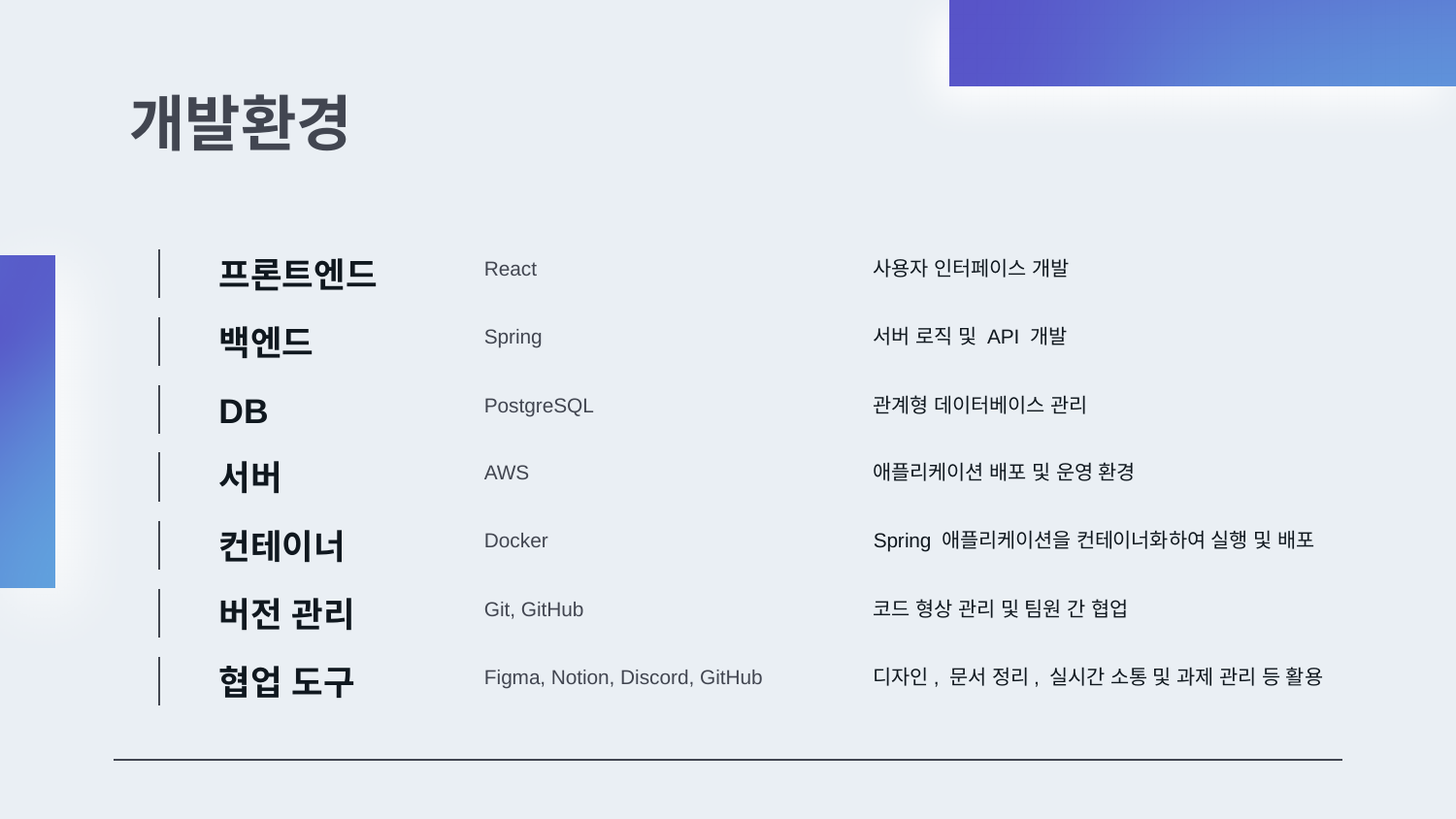

# 개발환경
React
사용자 인터페이스 개발
프론트엔드
Spring
서버 로직 및 API 개발
백엔드
PostgreSQL
관계형 데이터베이스 관리
DB
AWS
애플리케이션 배포 및 운영 환경
서버
Docker
Spring 애플리케이션을 컨테이너화하여 실행 및 배포
컨테이너
Git, GitHub
코드 형상 관리 및 팀원 간 협업
버전 관리
Figma, Notion, Discord, GitHub
디자인, 문서 정리, 실시간 소통 및 과제 관리 등 활용
협업 도구